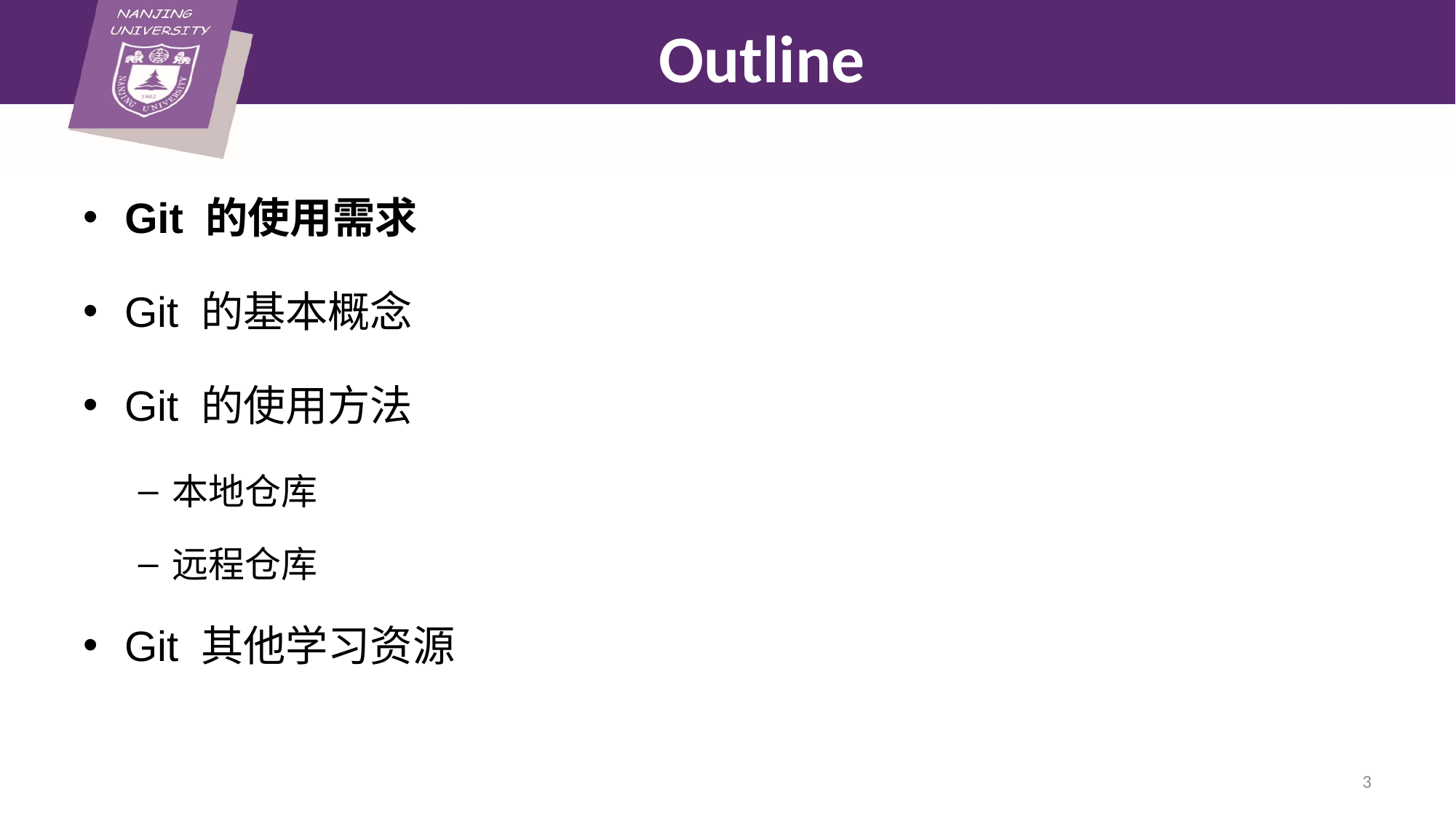

Outline
Git 的使用需求
Git 的基本概念
Git 的使用方法
本地仓库
远程仓库
Git 其他学习资源
3